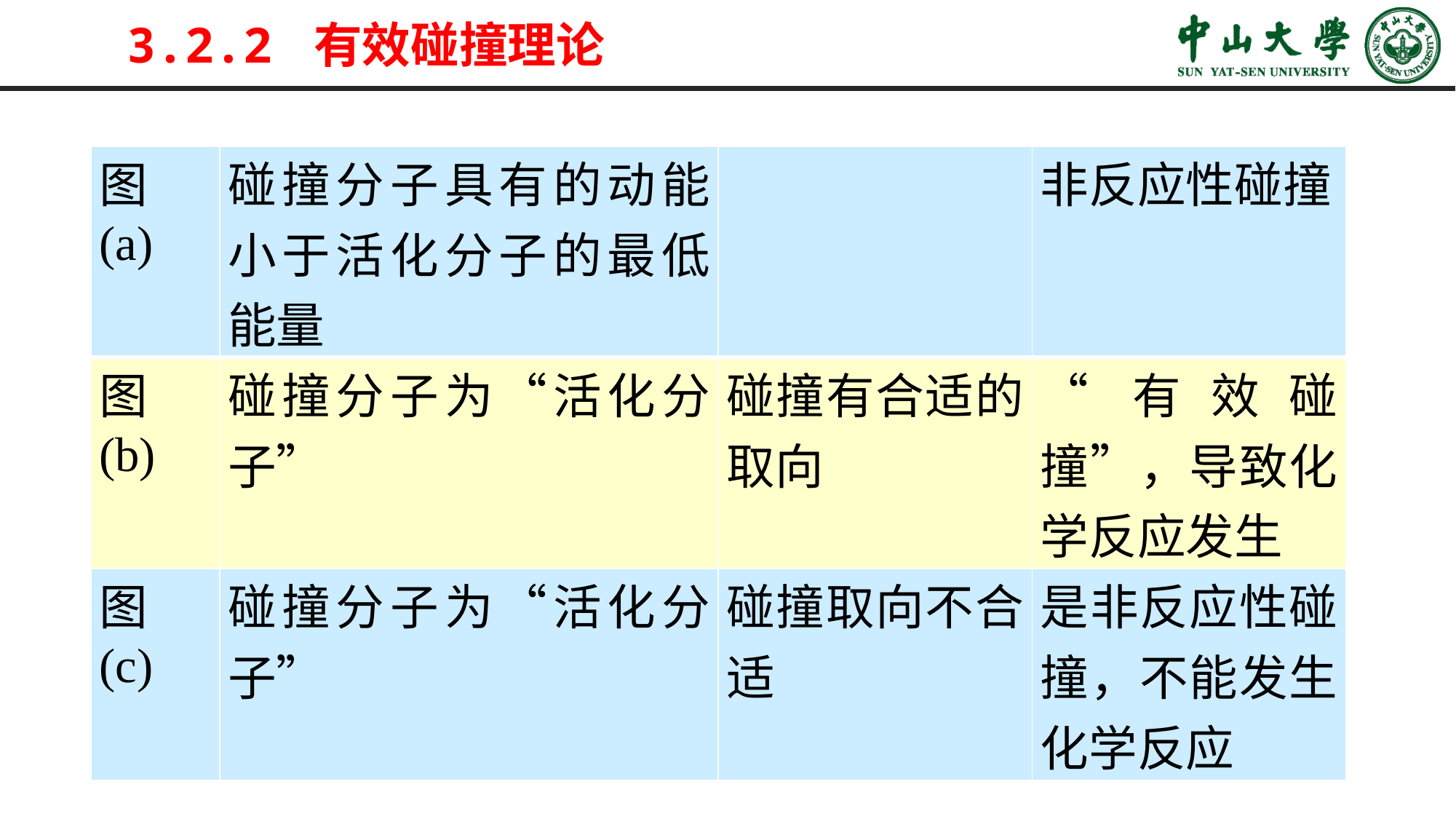

# 3.2.2 有效碰撞理论
| 图(a) | 碰撞分子具有的动能小于活化分子的最低能量 |  | 非反应性碰撞 |
| --- | --- | --- | --- |
| 图(b) | 碰撞分子为“活化分子” | 碰撞有合适的取向 | “有效碰撞”，导致化学反应发生 |
| 图(c) | 碰撞分子为“活化分子” | 碰撞取向不合适 | 是非反应性碰撞，不能发生化学反应 |